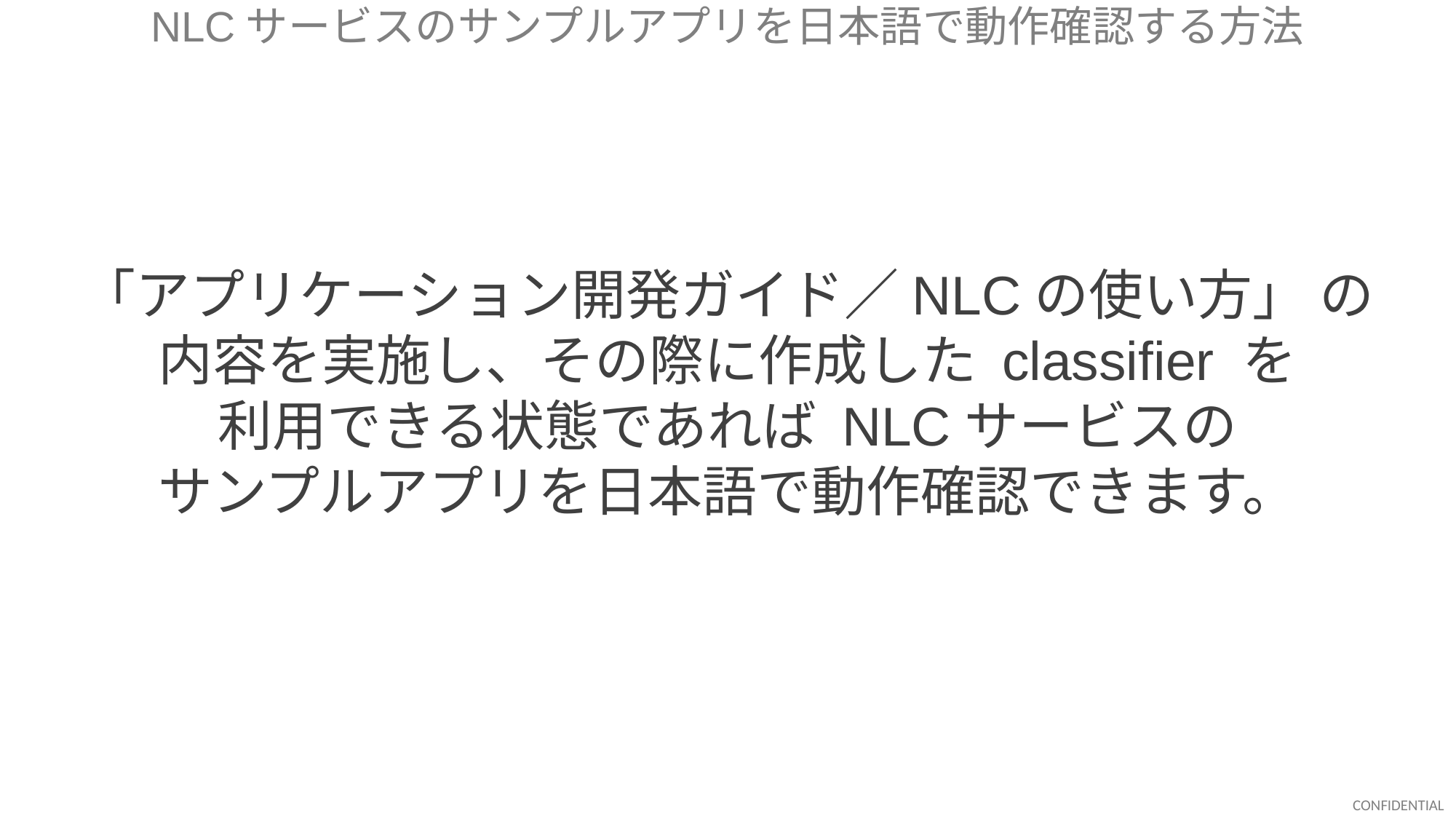

NLCサービスのサンプルアプリを日本語で動作確認する方法
「アプリケーション開発ガイド／NLCの使い方」 の
内容を実施し、その際に作成した classifier を
利用できる状態であれば NLCサービスの
サンプルアプリを日本語で動作確認できます。
CONFIDENTIAL